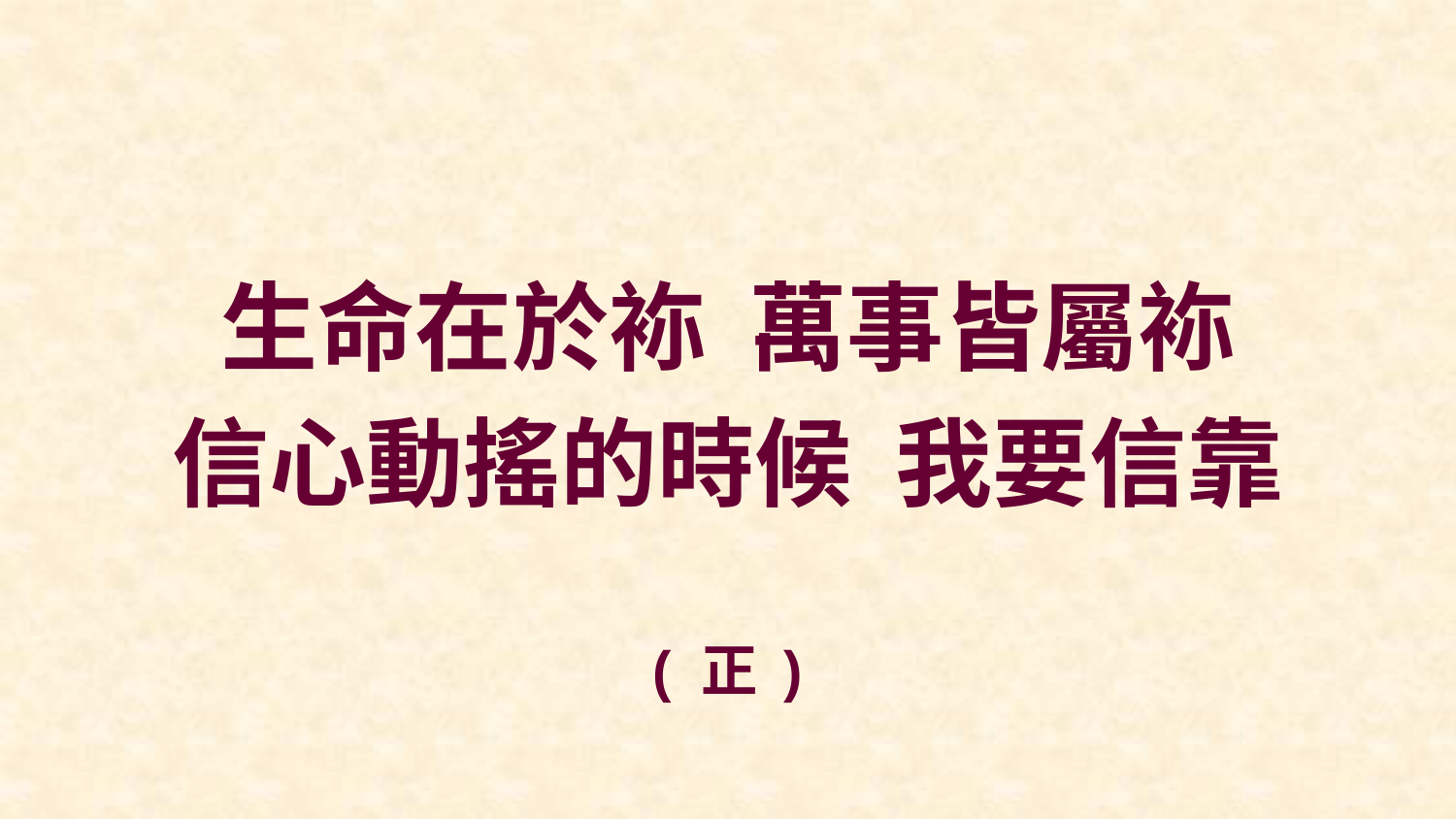

生命在於袮  萬事皆屬袮
信心動搖的時候  我要信靠
( 正 )